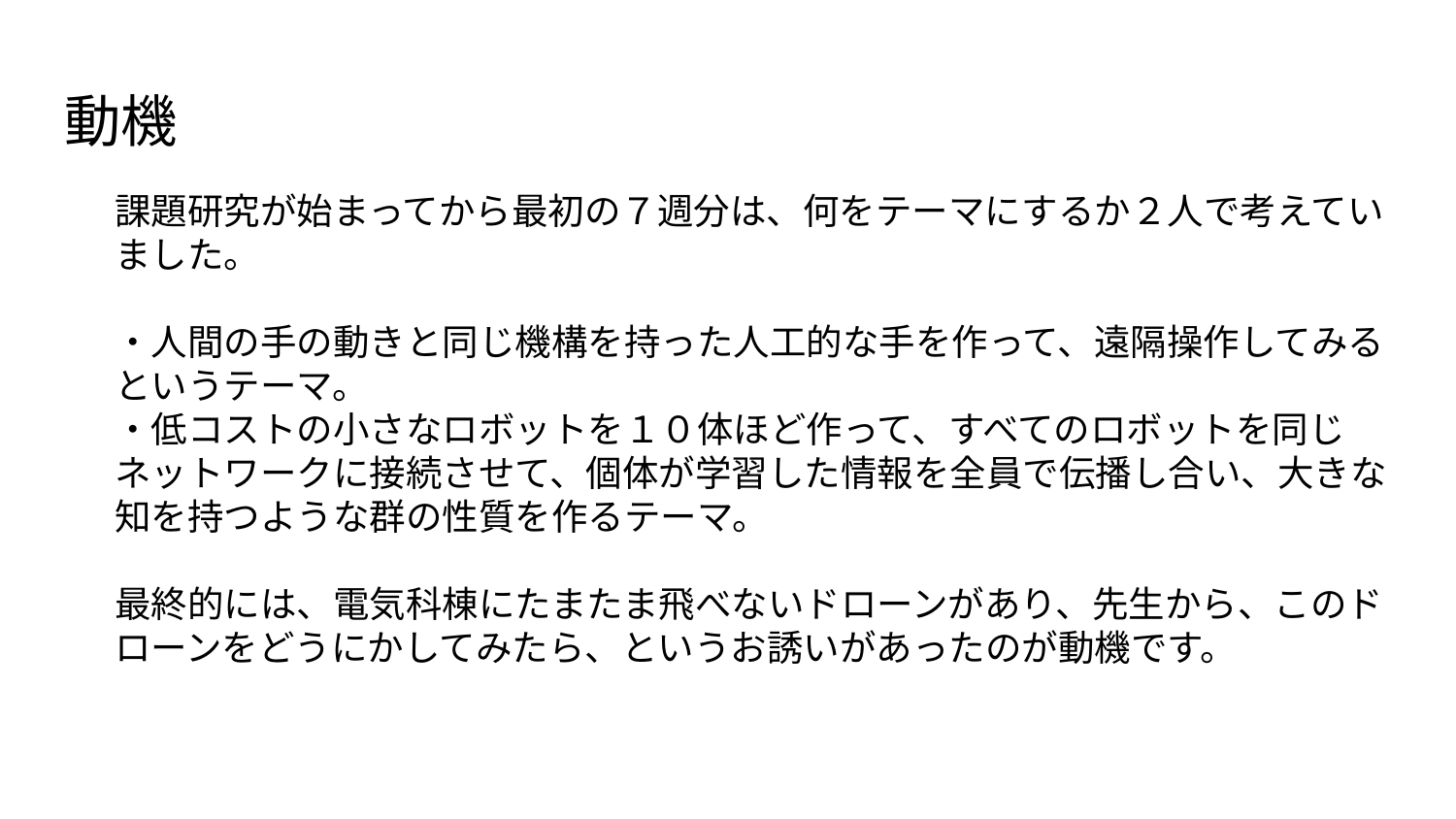

# 動機
課題研究が始まってから最初の７週分は、何をテーマにするか２人で考えていました。

・人間の手の動きと同じ機構を持った人工的な手を作って、遠隔操作してみるというテーマ。
・低コストの小さなロボットを１０体ほど作って、すべてのロボットを同じネットワークに接続させて、個体が学習した情報を全員で伝播し合い、大きな知を持つような群の性質を作るテーマ。

最終的には、電気科棟にたまたま飛べないドローンがあり、先生から、このドローンをどうにかしてみたら、というお誘いがあったのが動機です。